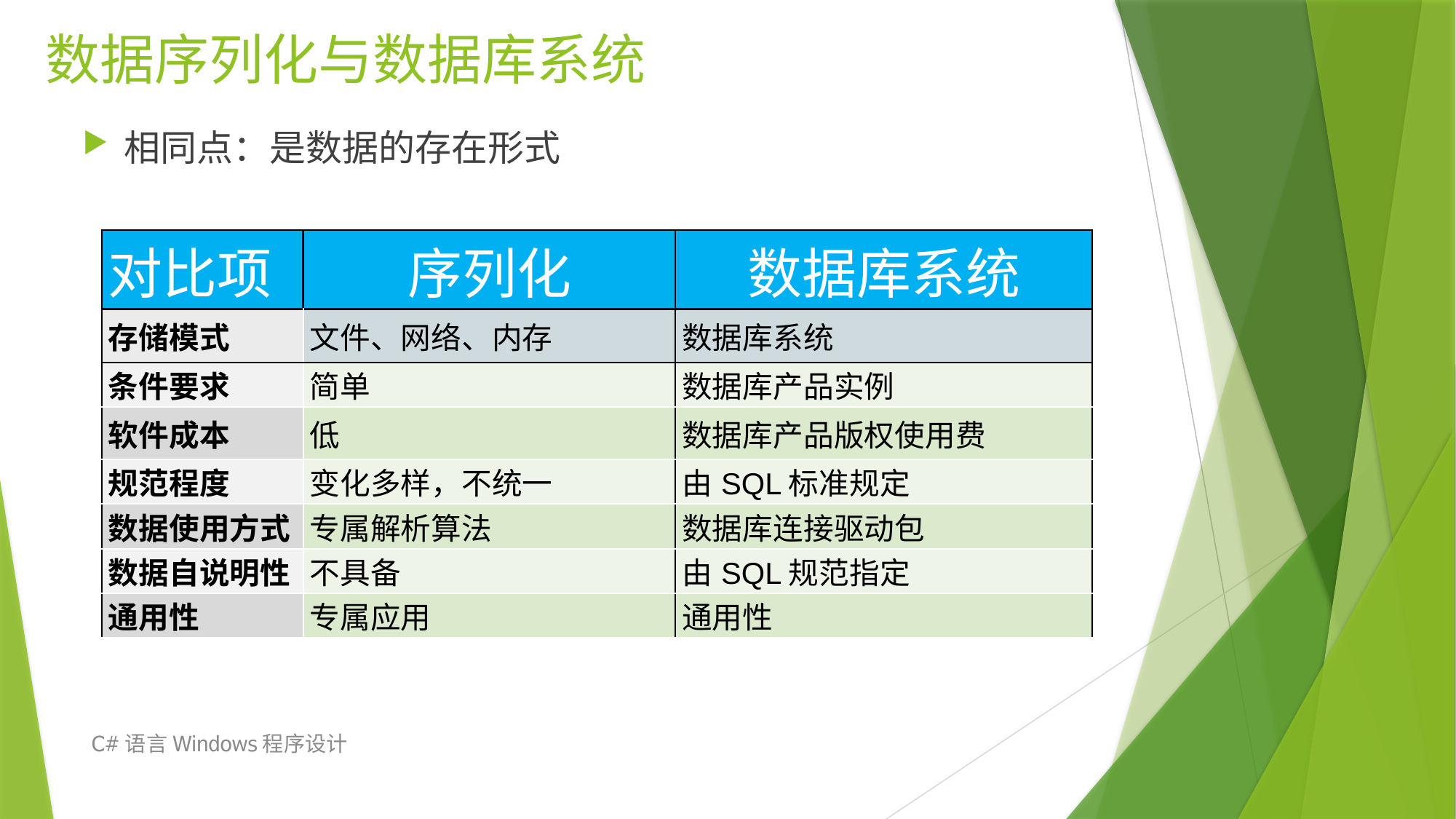

# 数据序列化与数据库系统
相同点：是数据的存在形式
| 对比项 | 序列化 | 数据库系统 |
| --- | --- | --- |
| 存储模式 | 文件、网络、内存 | 数据库系统 |
| 条件要求 | 简单 | 数据库产品实例 |
| 软件成本 | 低 | 数据库产品版权使用费 |
| 规范程度 | 变化多样，不统一 | 由SQL标准规定 |
| 数据使用方式 | 专属解析算法 | 数据库连接驱动包 |
| 数据自说明性 | 不具备 | 由SQL规范指定 |
| 通用性 | 专属应用 | 通用性 |
C#语言Windows程序设计